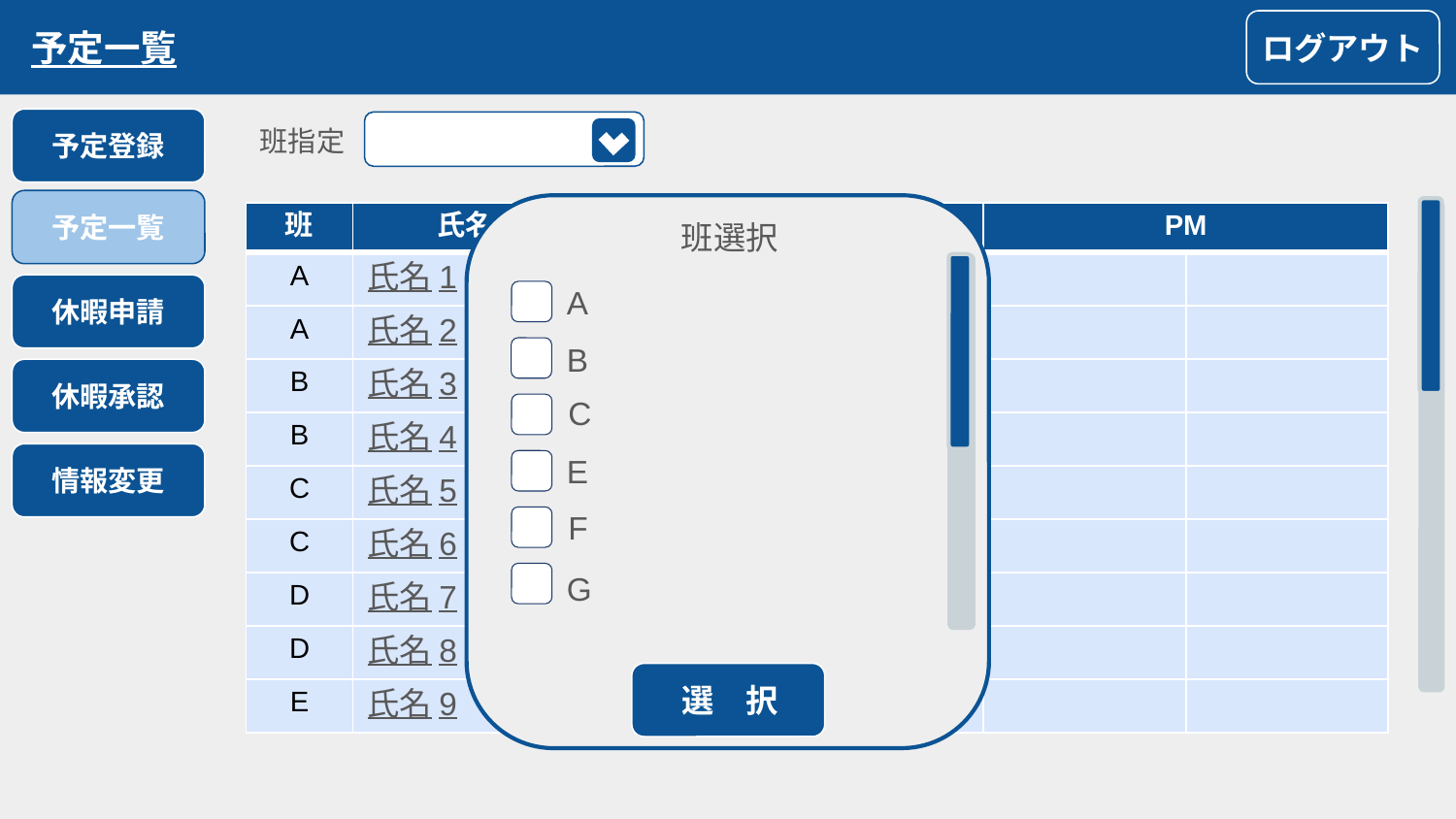

予定一覧

ログアウト

予定登録

班指定

予定一覧

| 班 | 氏名 | AM |  | PM |  |
| --- | --- | --- | --- | --- | --- |
| A | 氏名1 |  |  |  |  |
| A | 氏名2 |  |  |  |  |
| B | 氏名3 |  |  |  |  |
| B | 氏名4 |  |  |  |  |
| C | 氏名5 |  |  |  |  |
| C | 氏名6 |  |  |  |  |
| D | 氏名7 |  |  |  |  |
| D | 氏名8 |  |  |  |  |
| E | 氏名9 |  |  |  |  |
班選択

休暇申請
A

B

C

E

F

G

休暇承認

情報変更

選　択